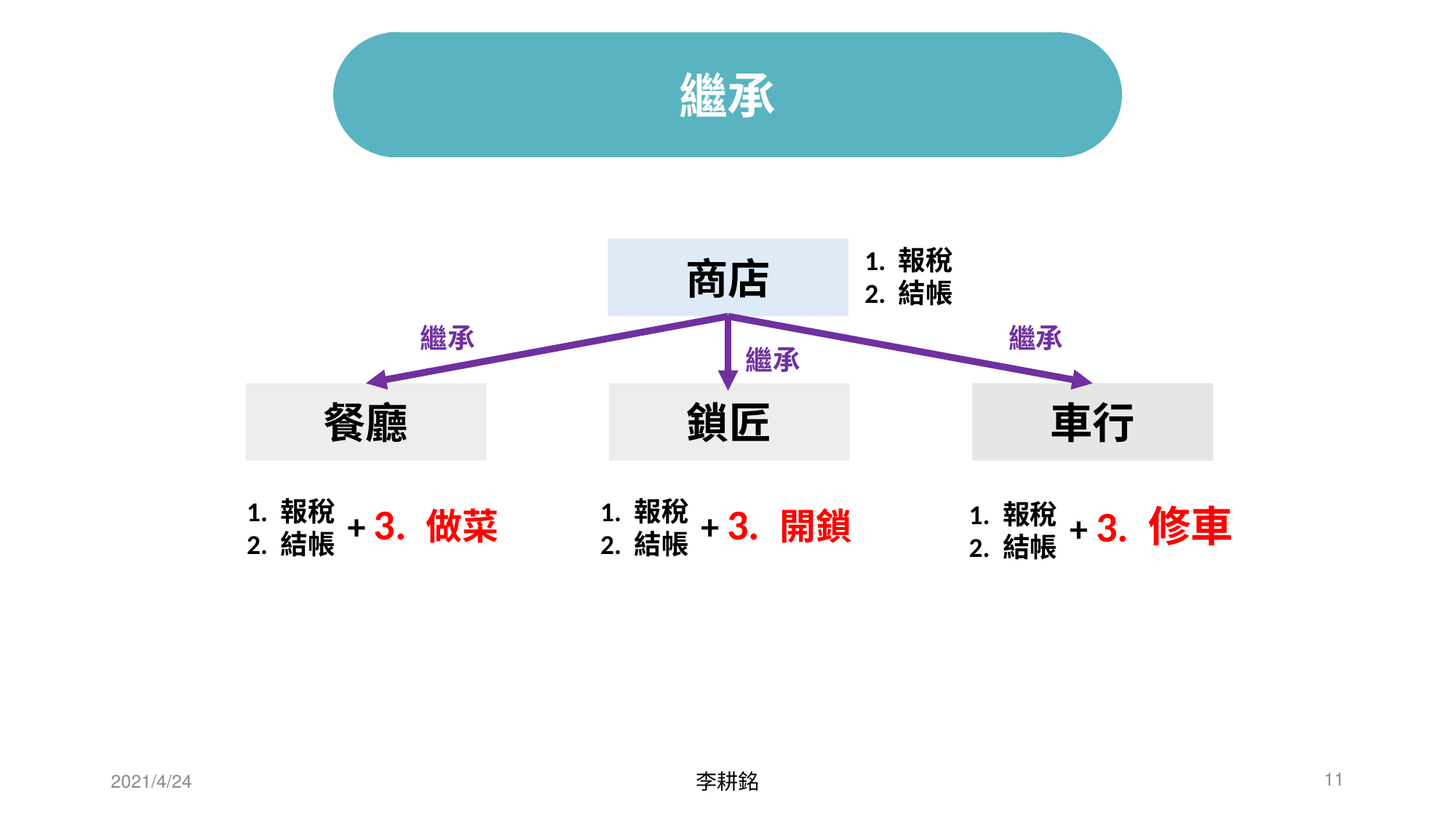

# 繼承
1. 報稅
2. 結帳
商店
繼承
繼承
繼承
餐廳
鎖匠
車行
1. 報稅
2. 結帳
1. 報稅
2. 結帳
1. 報稅
2. 結帳
+ 3. 做菜
+ 3. 開鎖
+ 3. 修車
2021/4/24
李耕銘
11